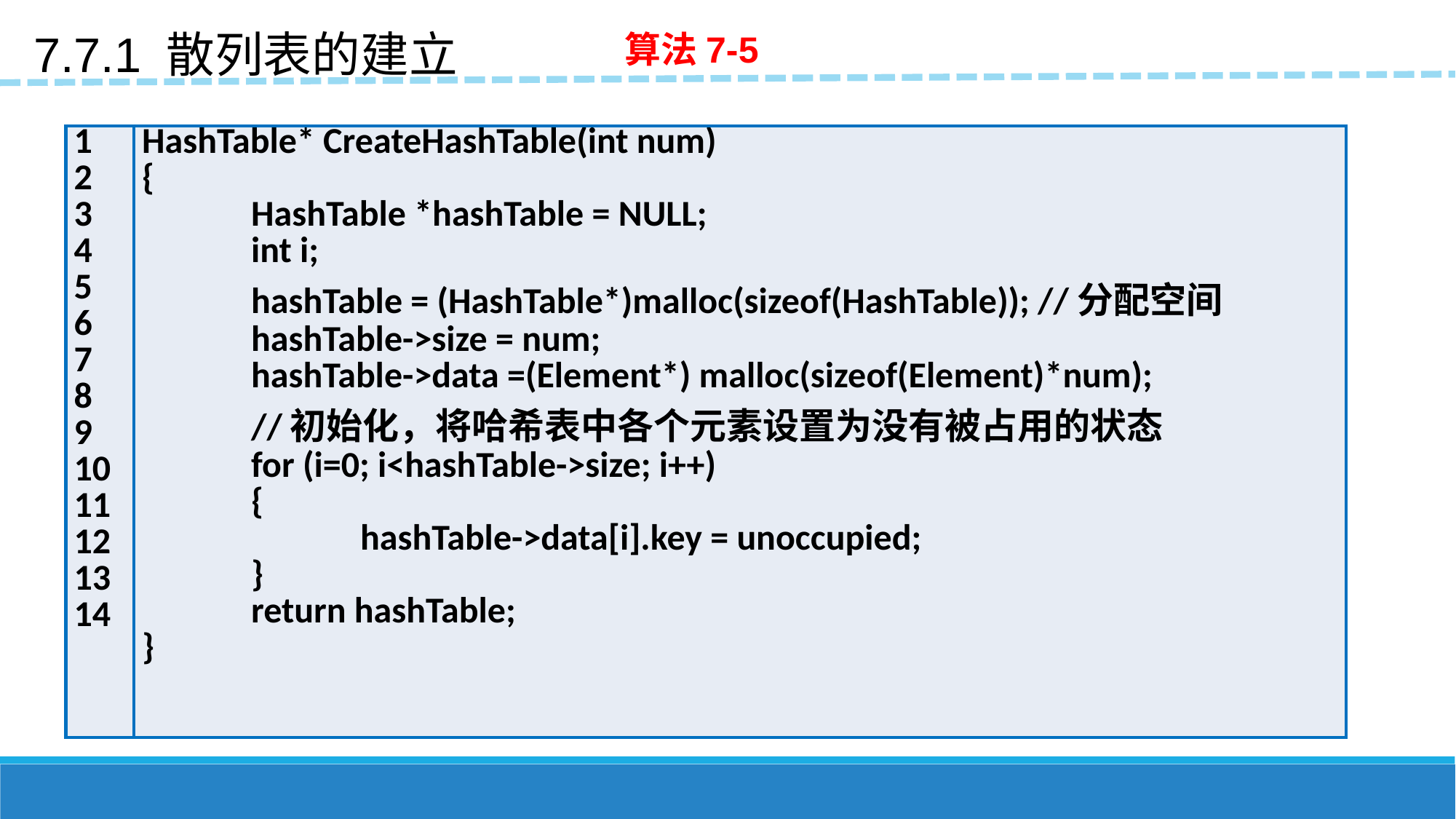

7.7.1 散列表的建立
算法7-5
| 1 2 3 4 5 6 7 8 9 10 11 12 13 14 | HashTable\* CreateHashTable(int num) { HashTable \*hashTable = NULL; int i; hashTable = (HashTable\*)malloc(sizeof(HashTable)); //分配空间 hashTable->size = num; hashTable->data =(Element\*) malloc(sizeof(Element)\*num); //初始化，将哈希表中各个元素设置为没有被占用的状态 for (i=0; i<hashTable->size; i++) { hashTable->data[i].key = unoccupied; } return hashTable; } |
| --- | --- |